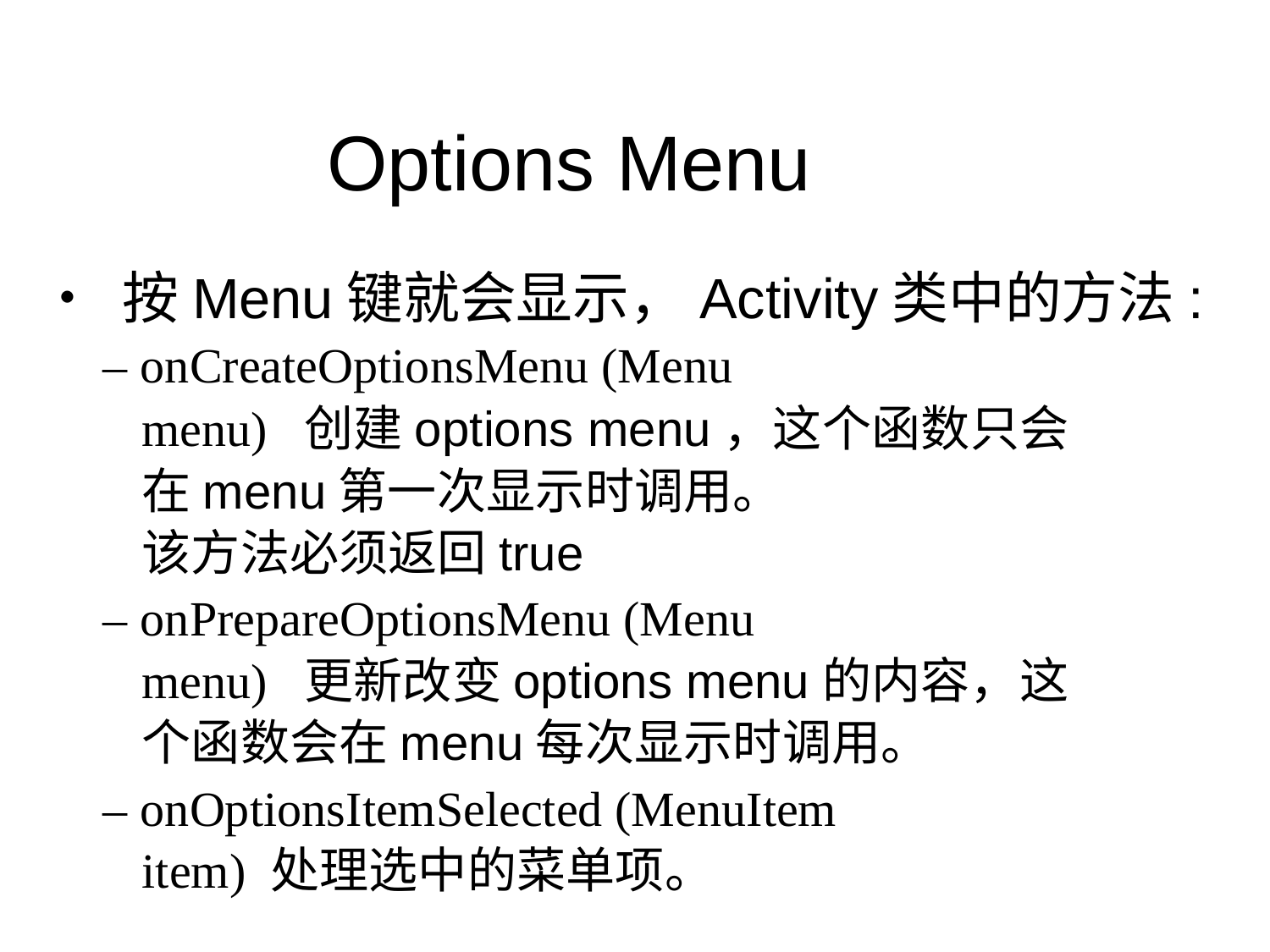

Options Menu

• 按Menu键就会显示，Activity类中的方法:
	– onCreateOptionsMenu (Menu
		menu)  创建options menu，这个函数只会
		在menu第一次显示时调用。
		该方法必须返回true
	– onPrepareOptionsMenu (Menu
		menu)  更新改变options menu的内容，这
		个函数会在menu每次显示时调用。
	– onOptionsItemSelected (MenuItem
		item) 处理选中的菜单项。